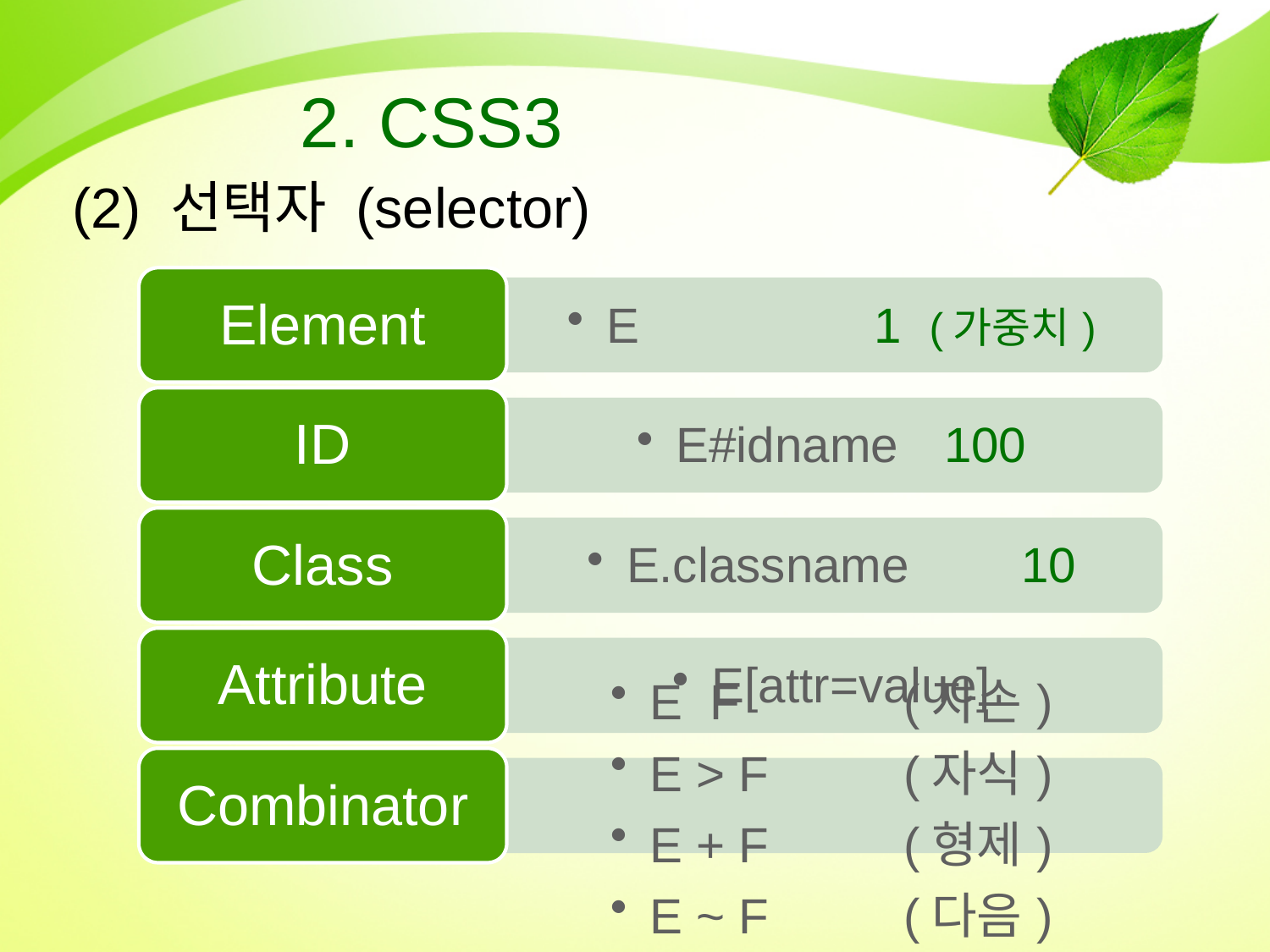

# 2. CSS3
(2) 선택자 (selector)

Element
E		 1  (가중치)
ID
E#idname	 100
Class
Attribute
E[attr=value]
Combinator
E > F		(자식)
E + F		(형제)
E ~ F		(다음)